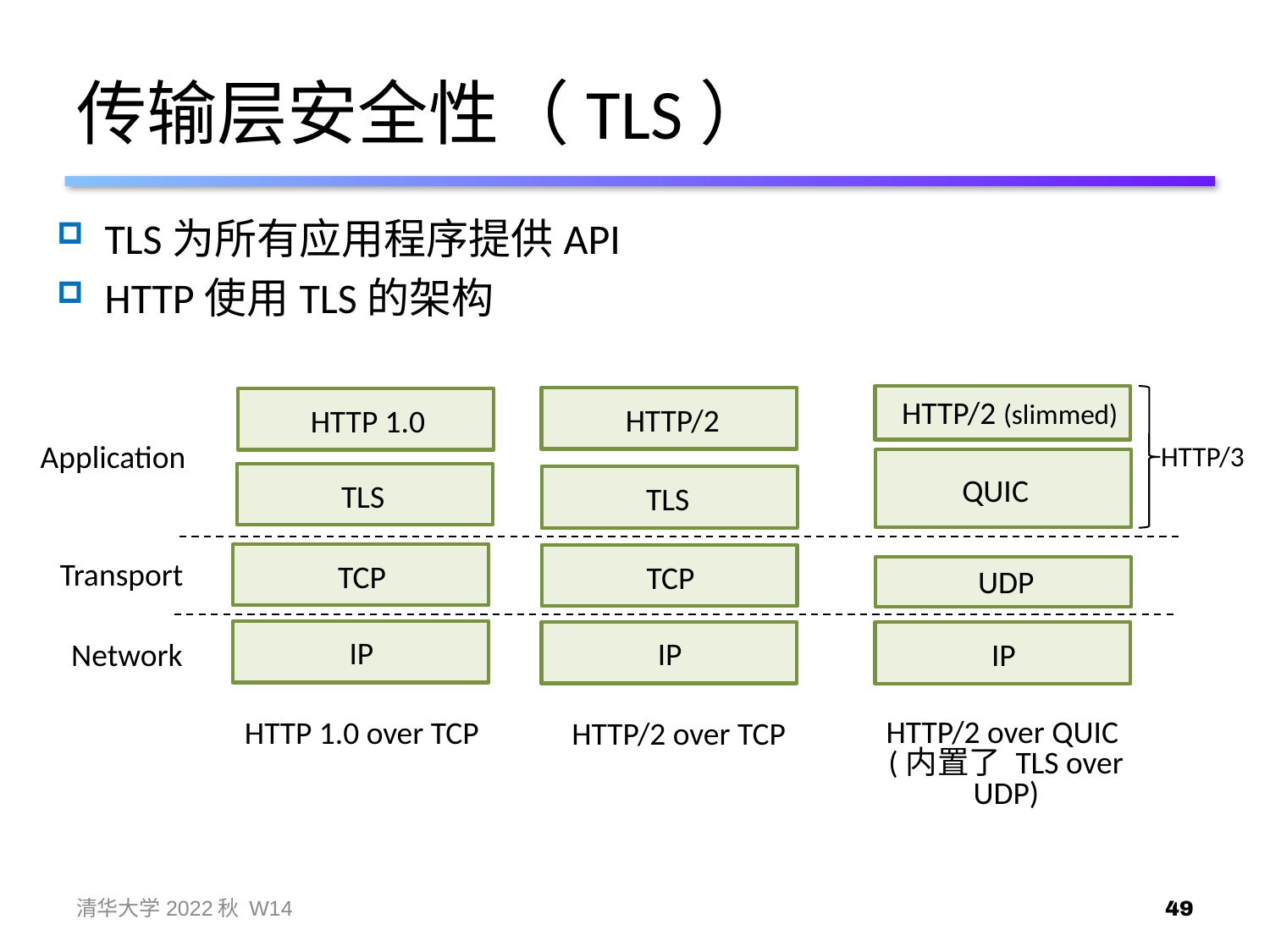

# 传输层安全性（TLS）
TLS为所有应用程序提供API
HTTP使用TLS的架构
HTTP/2 (slimmed)

HTTP/2

HTTP 1.0
Application
HTTP/3

QUIC

TLS

Transport
TCP
TCP
UDP

IP
IP
Network
IP
HTTP 1.0 over TCP
HTTP/2 over TCP
HTTP/2 over QUIC
(内置了 TLS over UDP)

TLS
清华大学2022秋 W14
49